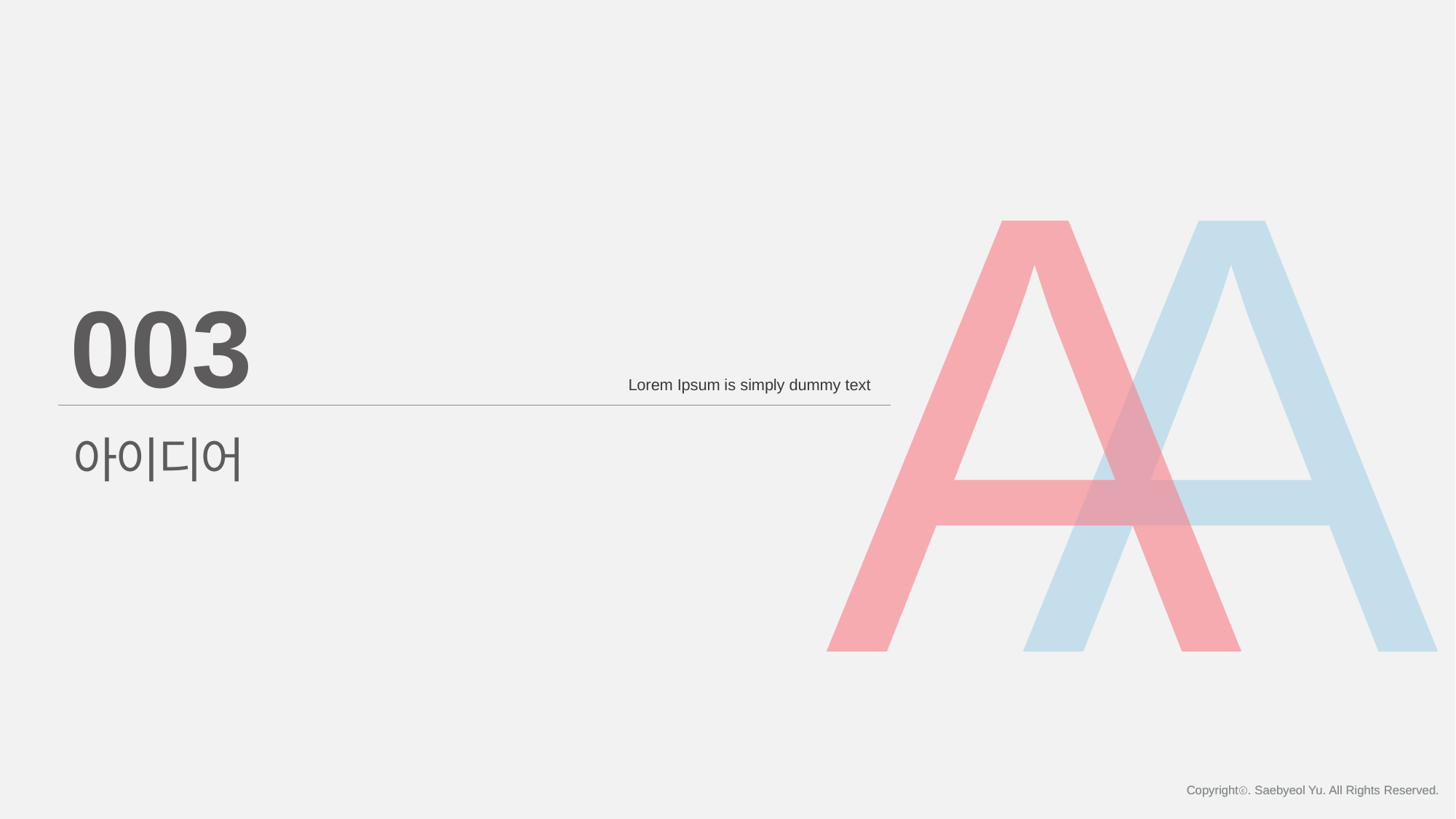

A
A
003
Lorem Ipsum is simply dummy text
아이디어
Copyrightⓒ. Saebyeol Yu. All Rights Reserved.